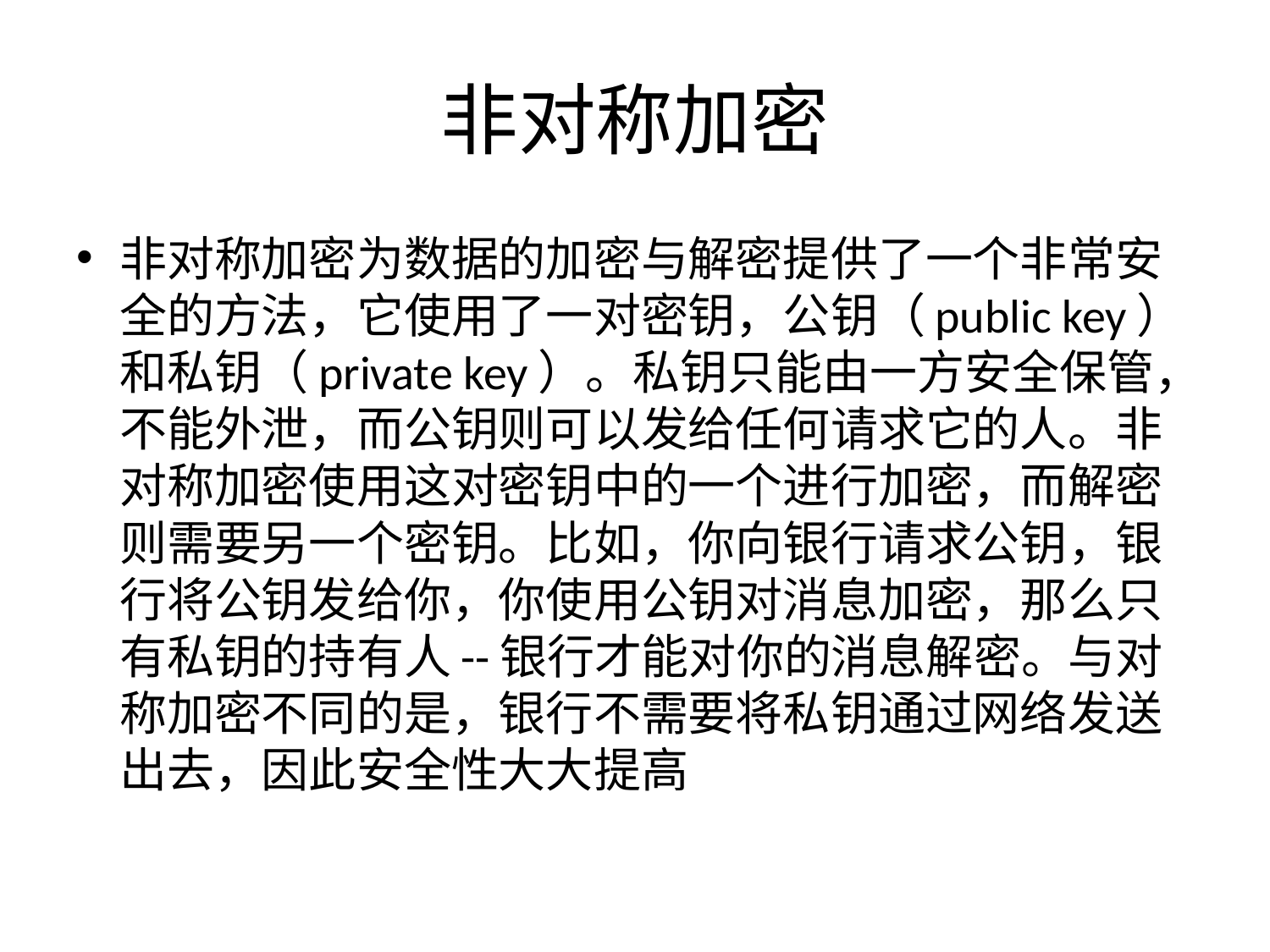

# 非对称加密
非对称加密为数据的加密与解密提供了一个非常安全的方法，它使用了一对密钥，公钥（public key）和私钥（private key）。私钥只能由一方安全保管，不能外泄，而公钥则可以发给任何请求它的人。非对称加密使用这对密钥中的一个进行加密，而解密则需要另一个密钥。比如，你向银行请求公钥，银行将公钥发给你，你使用公钥对消息加密，那么只有私钥的持有人--银行才能对你的消息解密。与对称加密不同的是，银行不需要将私钥通过网络发送出去，因此安全性大大提高